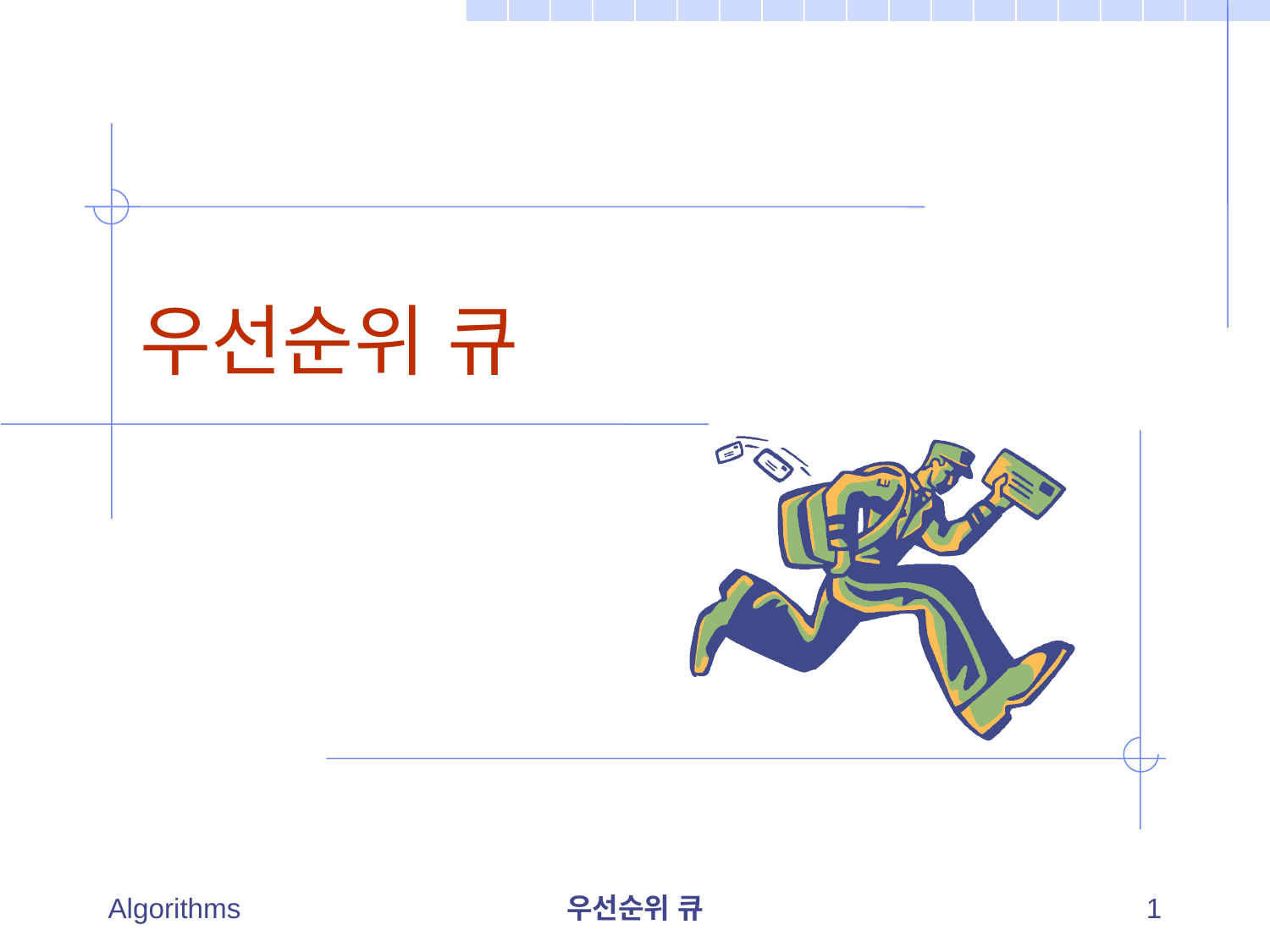

# 우선순위 큐

Algorithms
우선순위 큐
1